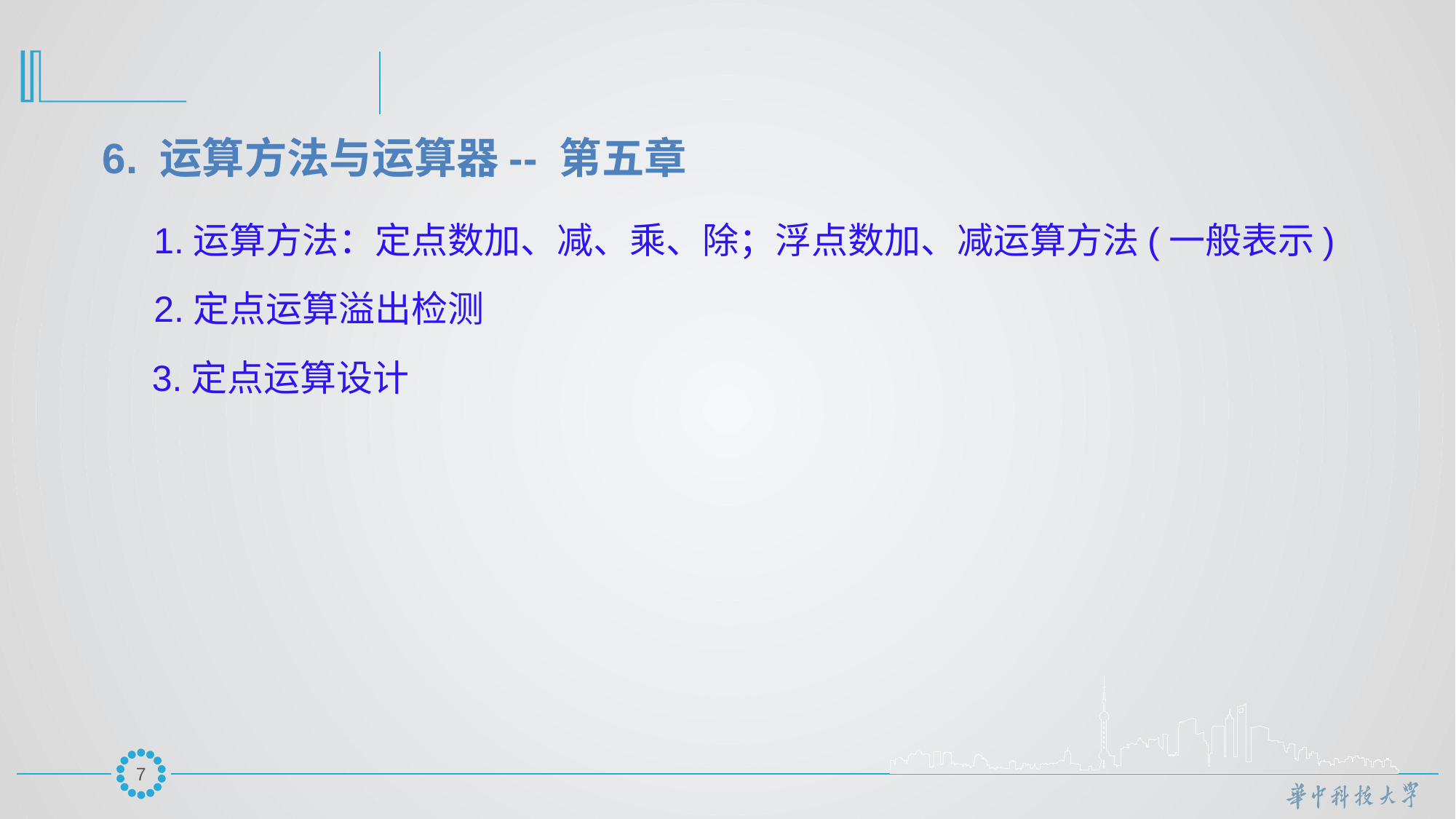

6. 运算方法与运算器-- 第五章
1.运算方法：定点数加、减、乘、除；浮点数加、减运算方法(一般表示)
2.定点运算溢出检测
3.定点运算设计
7